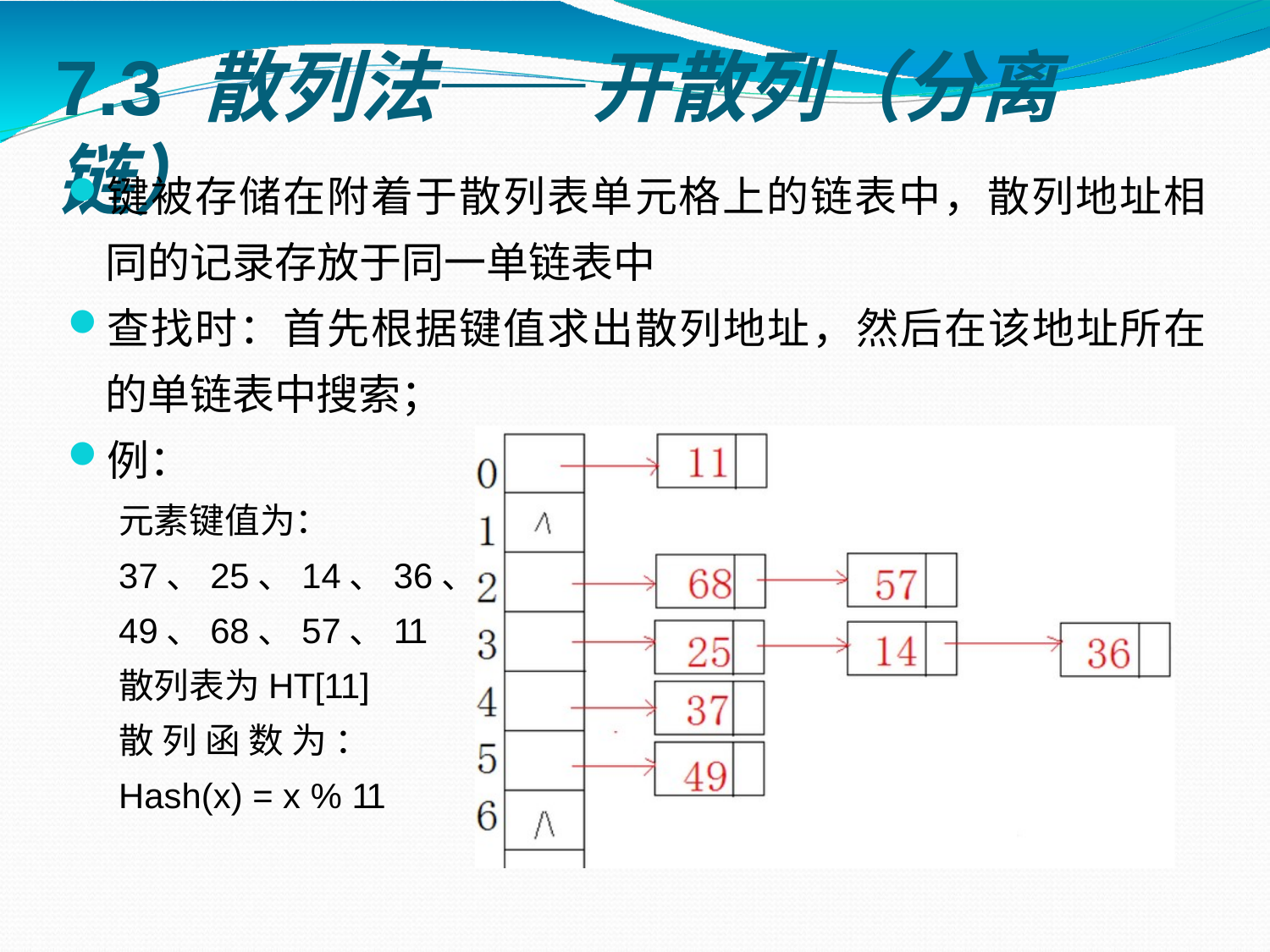

# 7.3 散列法——开散列（分离链）
键被存储在附着于散列表单元格上的链表中，散列地址相
同的记录存放于同一单链表中
查找时：首先根据键值求出散列地址，然后在该地址所在 的单链表中搜索；
例：
元素键值为：
37、25、14、36、
49、68、57、11
散列表为HT[11]  散 列 函 数 为 ：  Hash(x) = x % 11